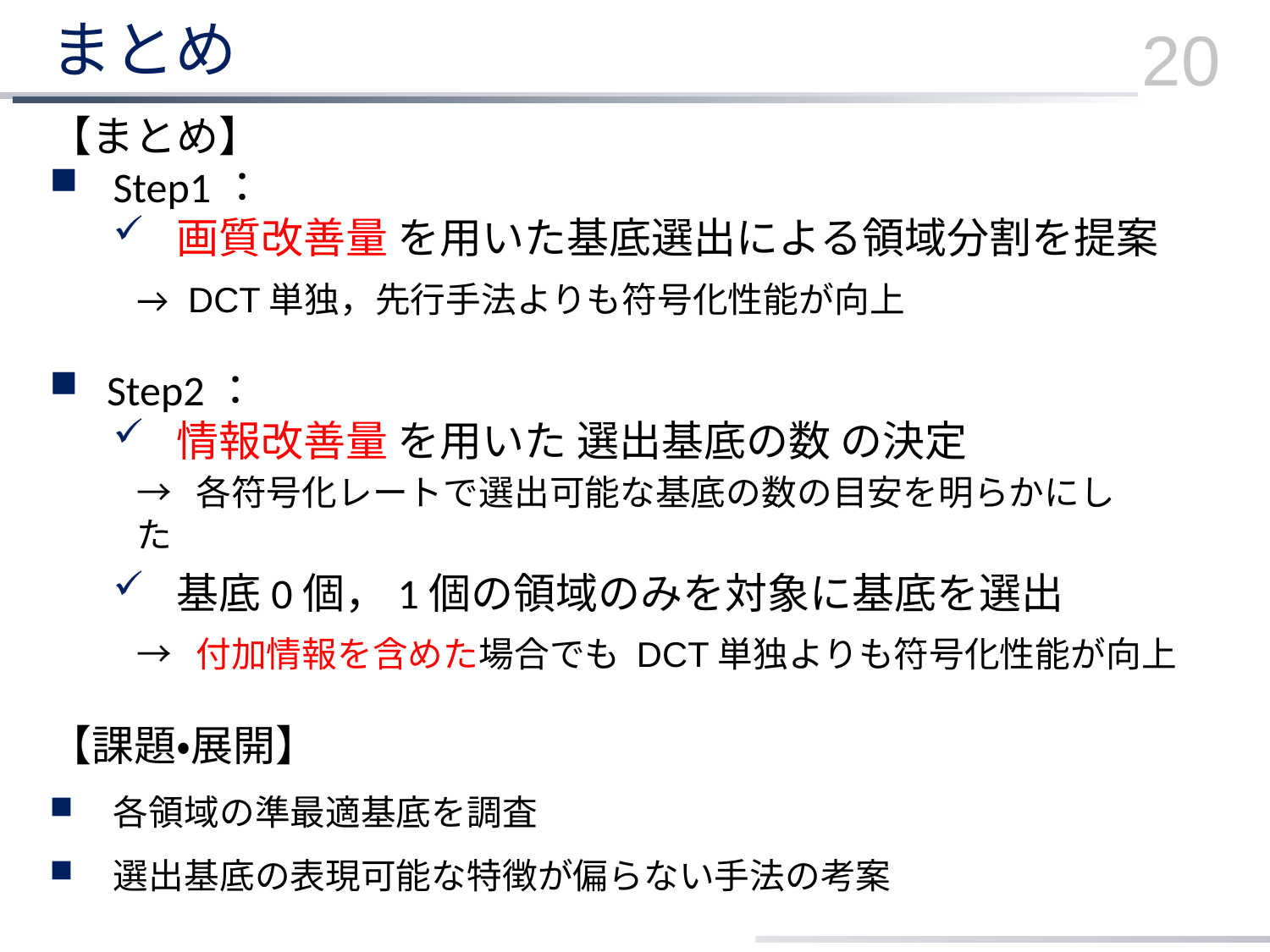

# まとめ
20
【まとめ】
Step1：
画質改善量 を用いた基底選出による領域分割を提案

 Step2：
情報改善量 を用いた 選出基底の数 の決定

基底0個，1個の領域のみを対象に基底を選出

【課題・展開】
 各領域の準最適基底を調査
 選出基底の表現可能な特徴が偏らない手法の考案
→  DCT単独，先行手法よりも符号化性能が向上
→  各符号化レートで選出可能な基底の数の目安を明らかにした
→  付加情報を含めた場合でも DCT単独よりも符号化性能が向上